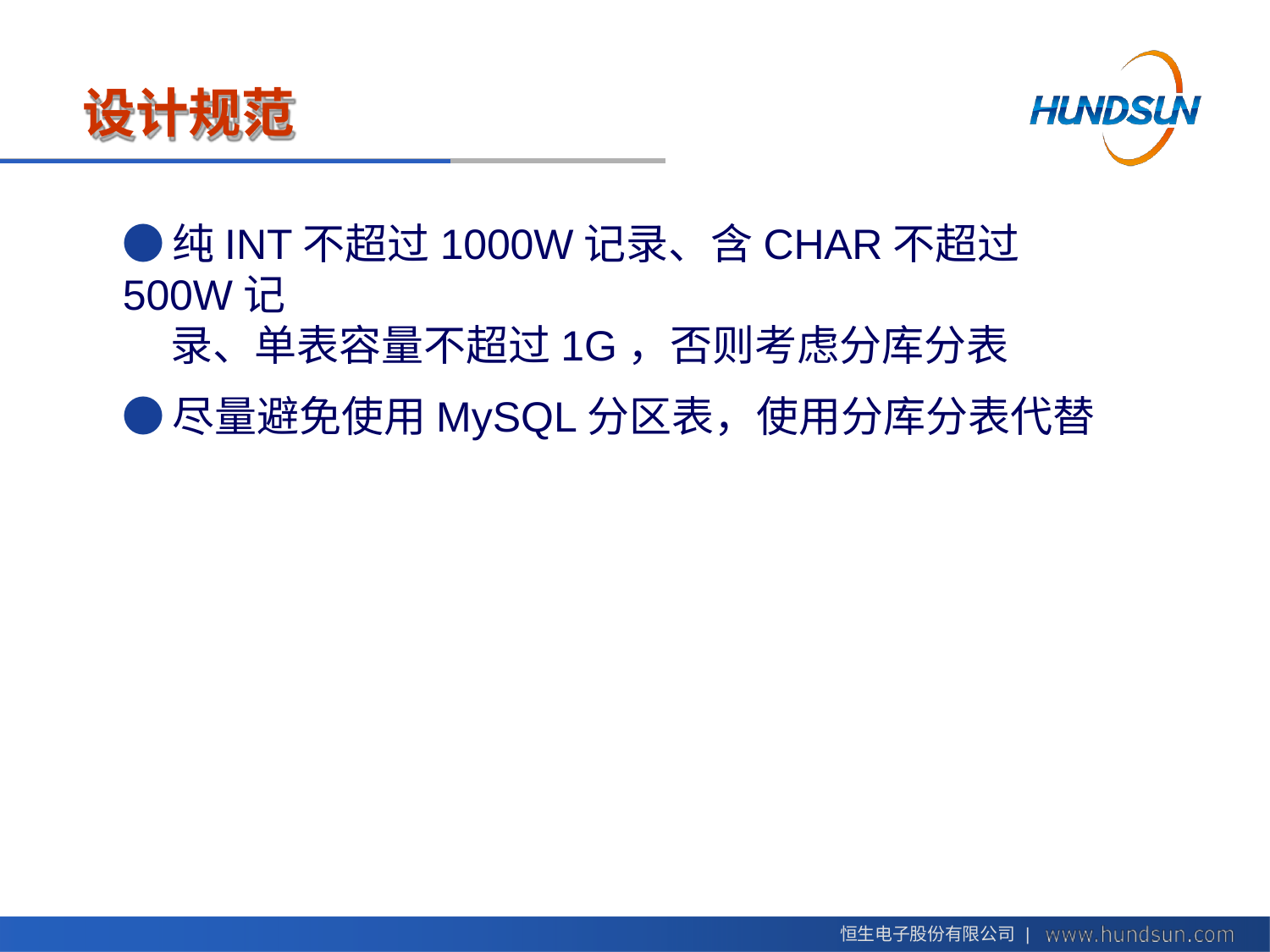

# 设计规范
●	纯INT不超过1000W记录、含CHAR不超过500W记
录、单表容量不超过1G，否则考虑分库分表
●	尽量避免使用MySQL分区表，使用分库分表代替
恒生电子股份有限公司 |